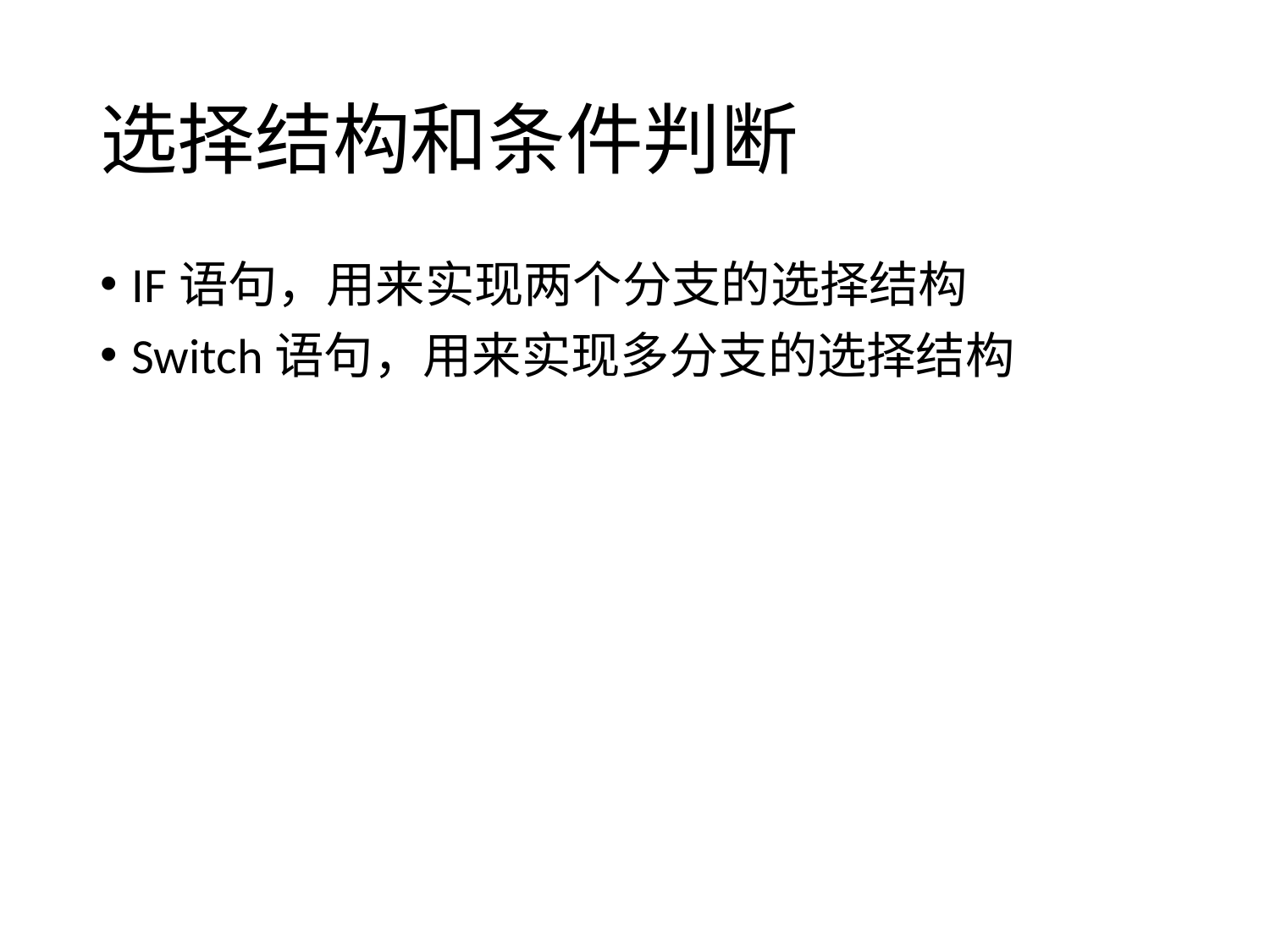

# 选择结构和条件判断
IF语句，用来实现两个分支的选择结构
Switch语句，用来实现多分支的选择结构